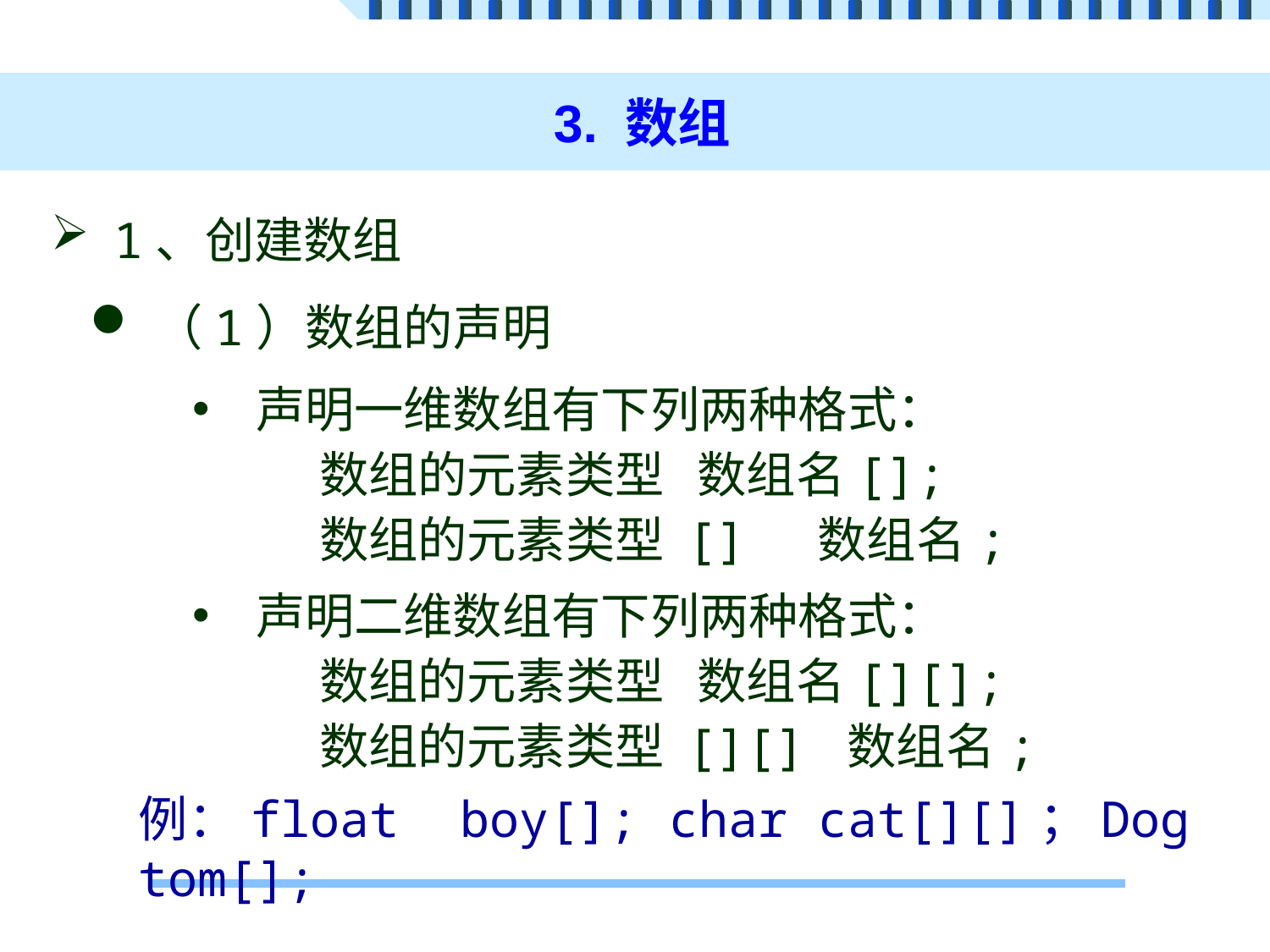

# 3. 数组
1、创建数组
（1）数组的声明
声明一维数组有下列两种格式：
	数组的元素类型   数组名[];
	数组的元素类型 []  数组名;
声明二维数组有下列两种格式：
	数组的元素类型   数组名[][];
	数组的元素类型 [][] 数组名;
例：float  boy[]; char cat[][]；Dog tom[];